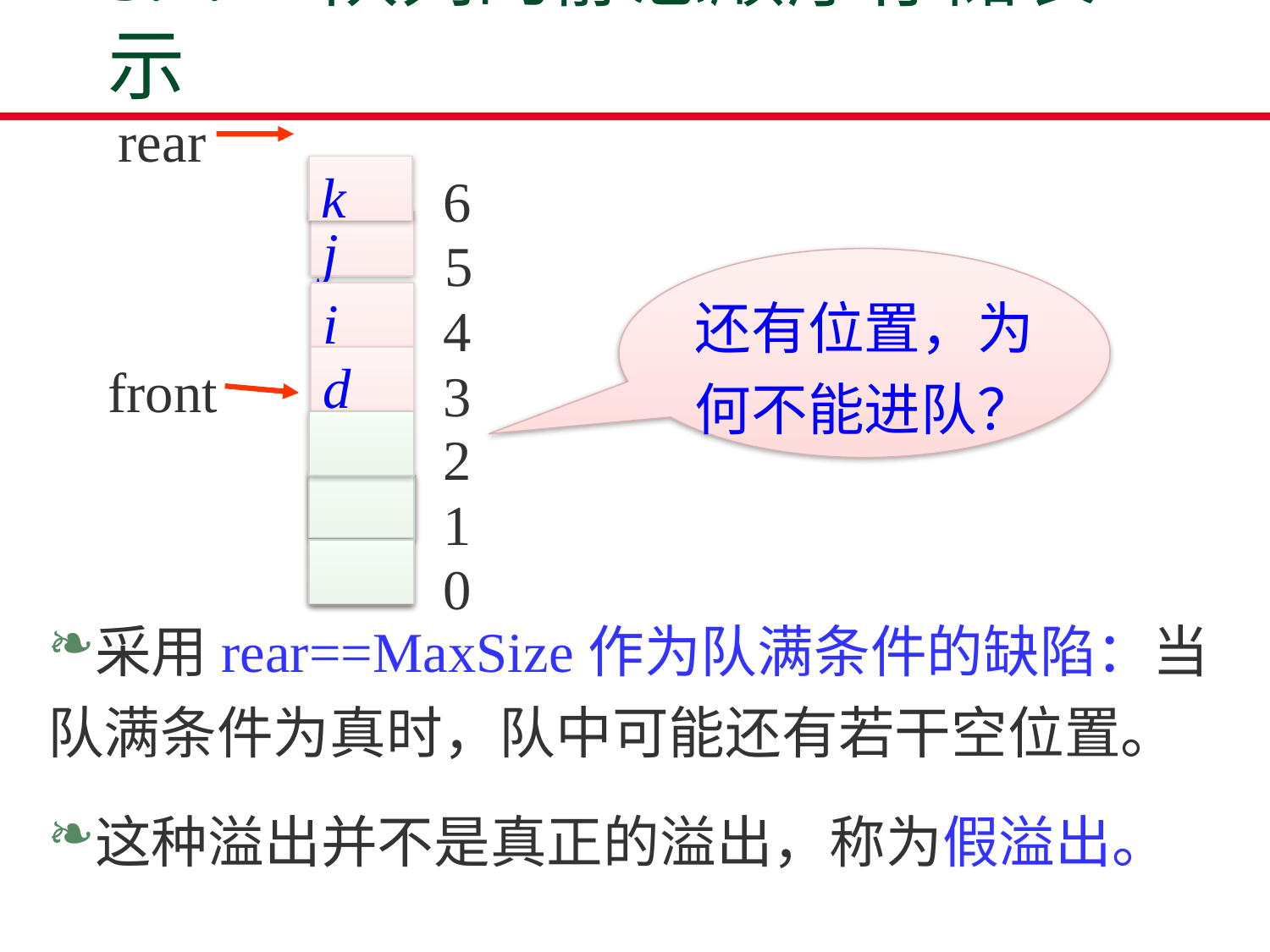

# 3.2.2  队列的静态顺序存储表示
rear

6
k
5
j
还有位置，为何不能进队？
4
i
front
3
d

2
1

b
0

a

采用rear==MaxSize作为队满条件的缺陷：当队满条件为真时，队中可能还有若干空位置。
这种溢出并不是真正的溢出，称为假溢出。